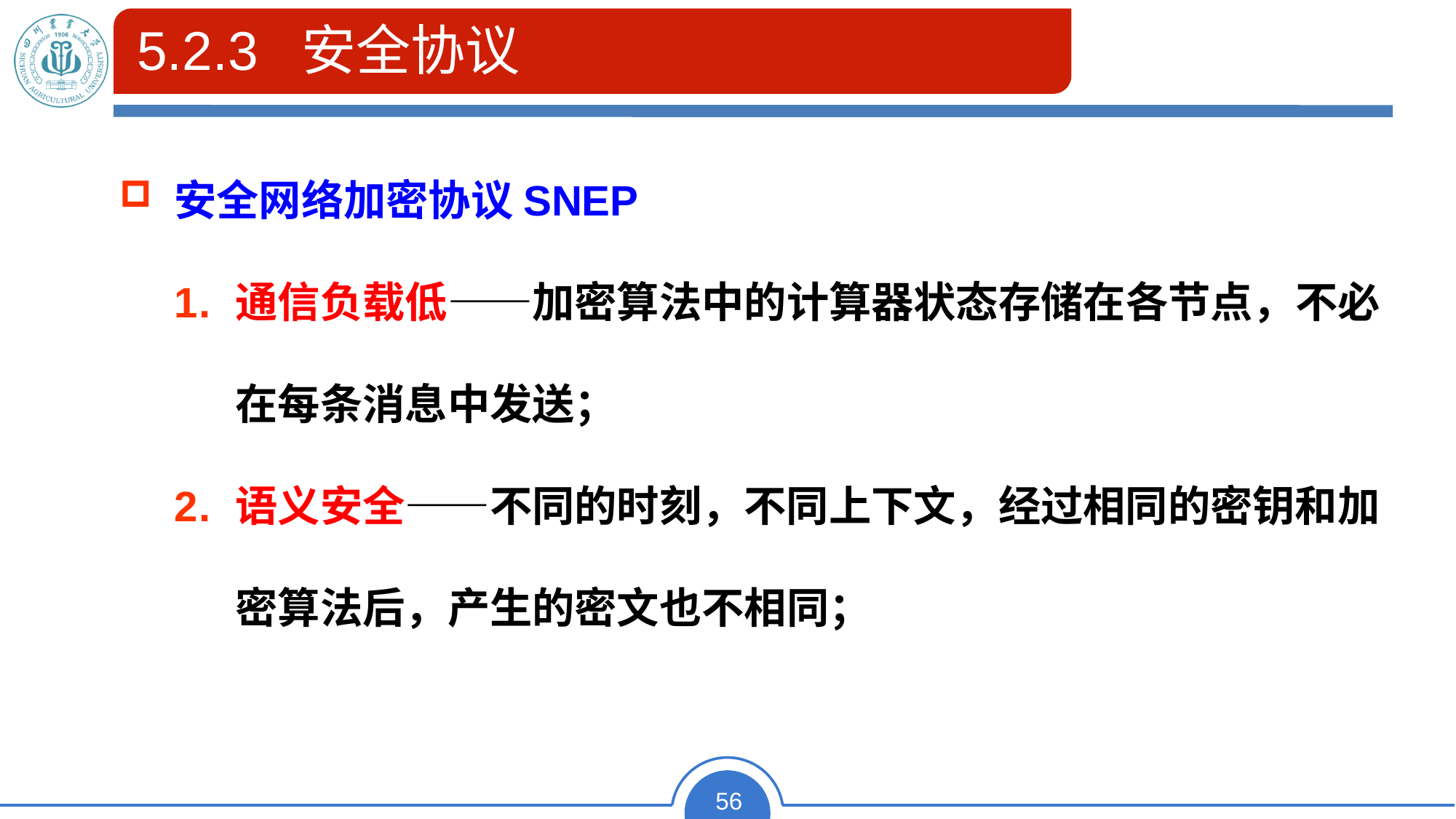

# 5.2.3  安全协议
安全网络加密协议SNEP
通信负载低——加密算法中的计算器状态存储在各节点，不必在每条消息中发送；
语义安全——不同的时刻，不同上下文，经过相同的密钥和加密算法后，产生的密文也不相同；